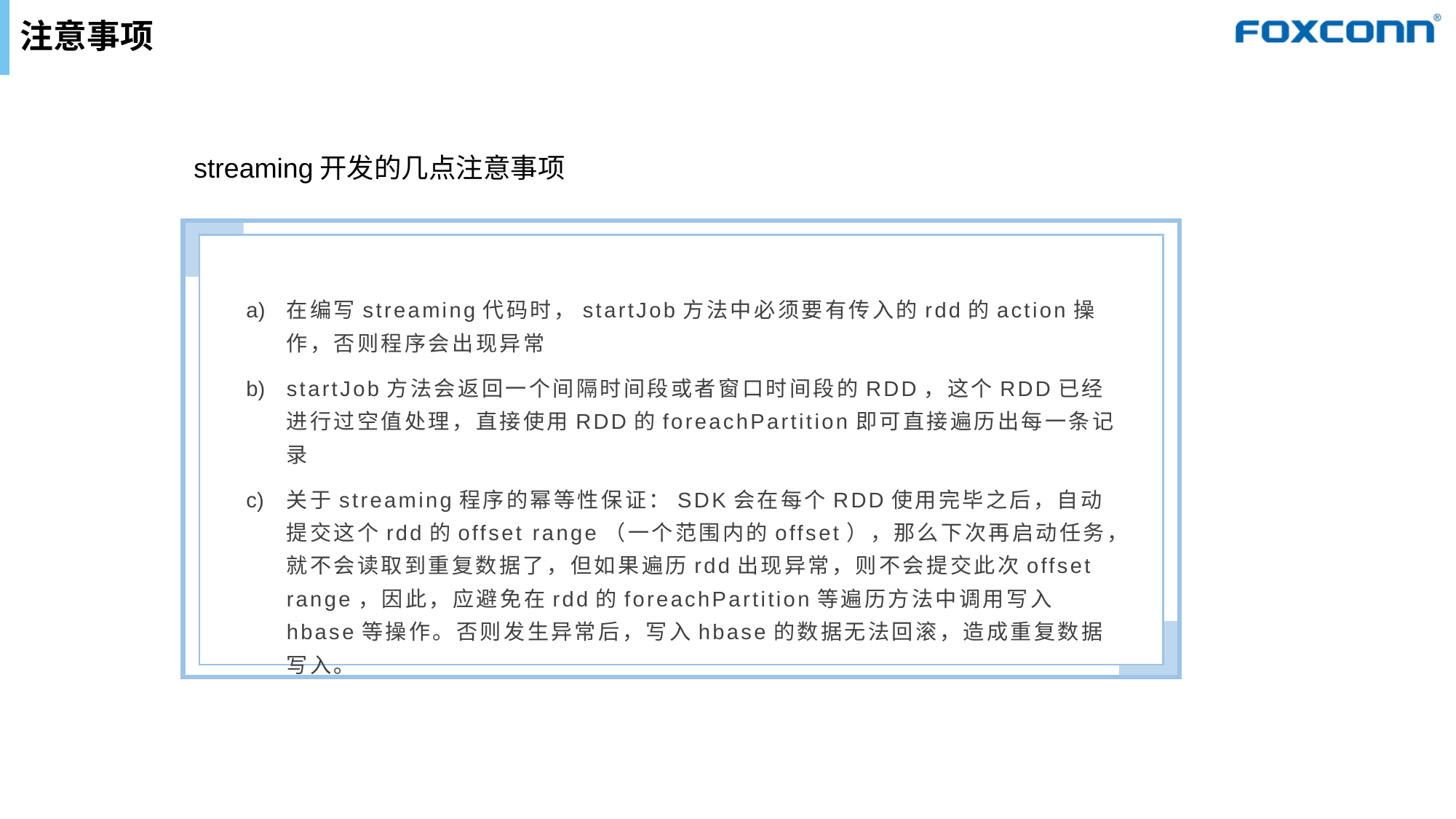

# 注意事项
streaming开发的几点注意事项

在编写streaming代码时，startJob方法中必须要有传入的rdd的action操作，否则程序会出现异常
startJob方法会返回一个间隔时间段或者窗口时间段的RDD，这个RDD已经进行过空值处理，直接使用RDD的foreachPartition即可直接遍历出每一条记录
关于streaming程序的幂等性保证：SDK会在每个RDD使用完毕之后，自动提交这个rdd的offset range（一个范围内的offset），那么下次再启动任务，就不会读取到重复数据了，但如果遍历rdd出现异常，则不会提交此次offset range，因此，应避免在rdd的foreachPartition等遍历方法中调用写入hbase等操作。否则发生异常后，写入hbase的数据无法回滚，造成重复数据写入。

31